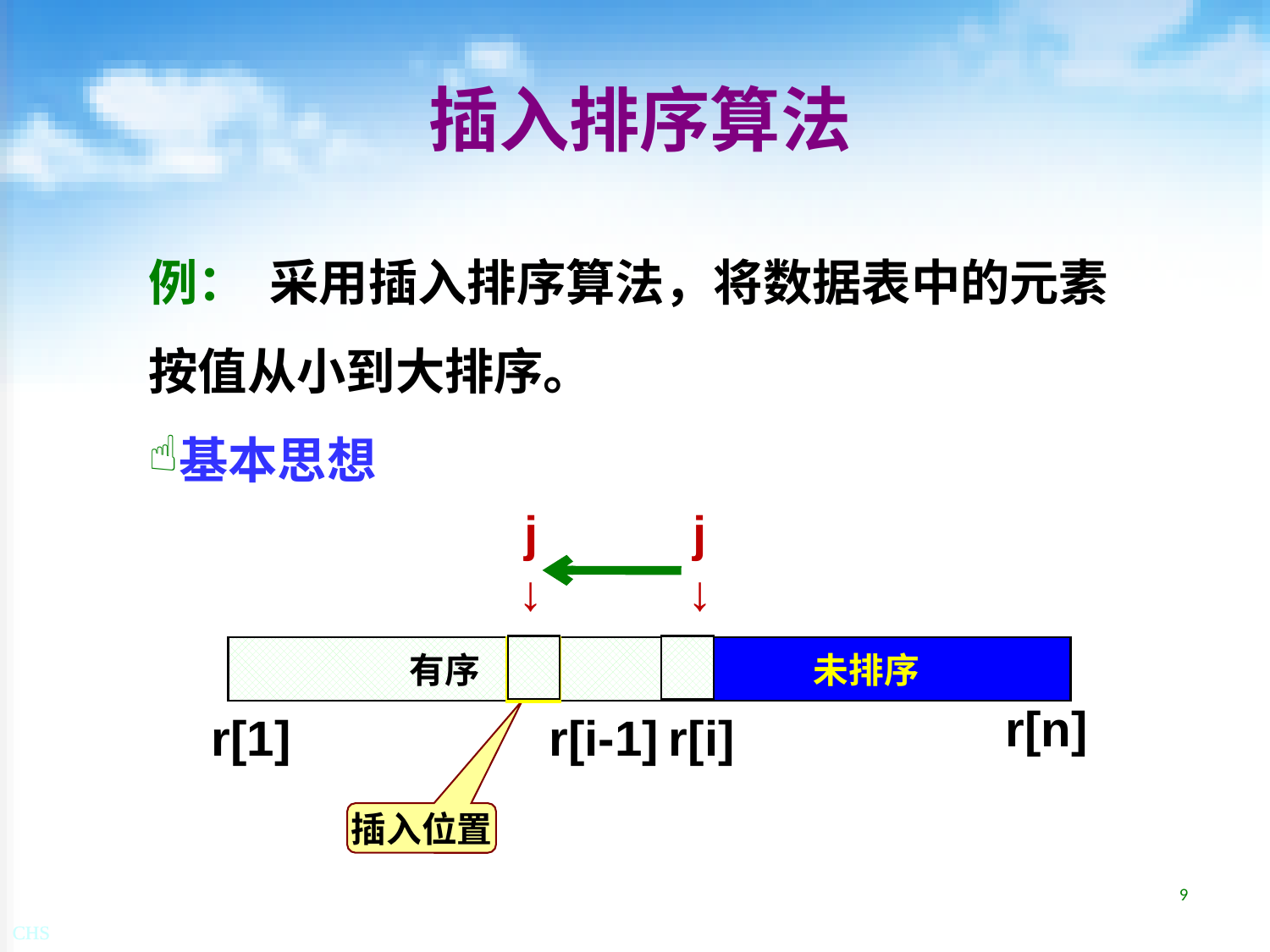

# 插入排序算法
例：  采用插入排序算法，将数据表中的元素按值从小到大排序。
基本思想
j
↓
j
↓

有序
未排序

r[n]
r[1]
r[i-1]
r[i]
插入位置
9